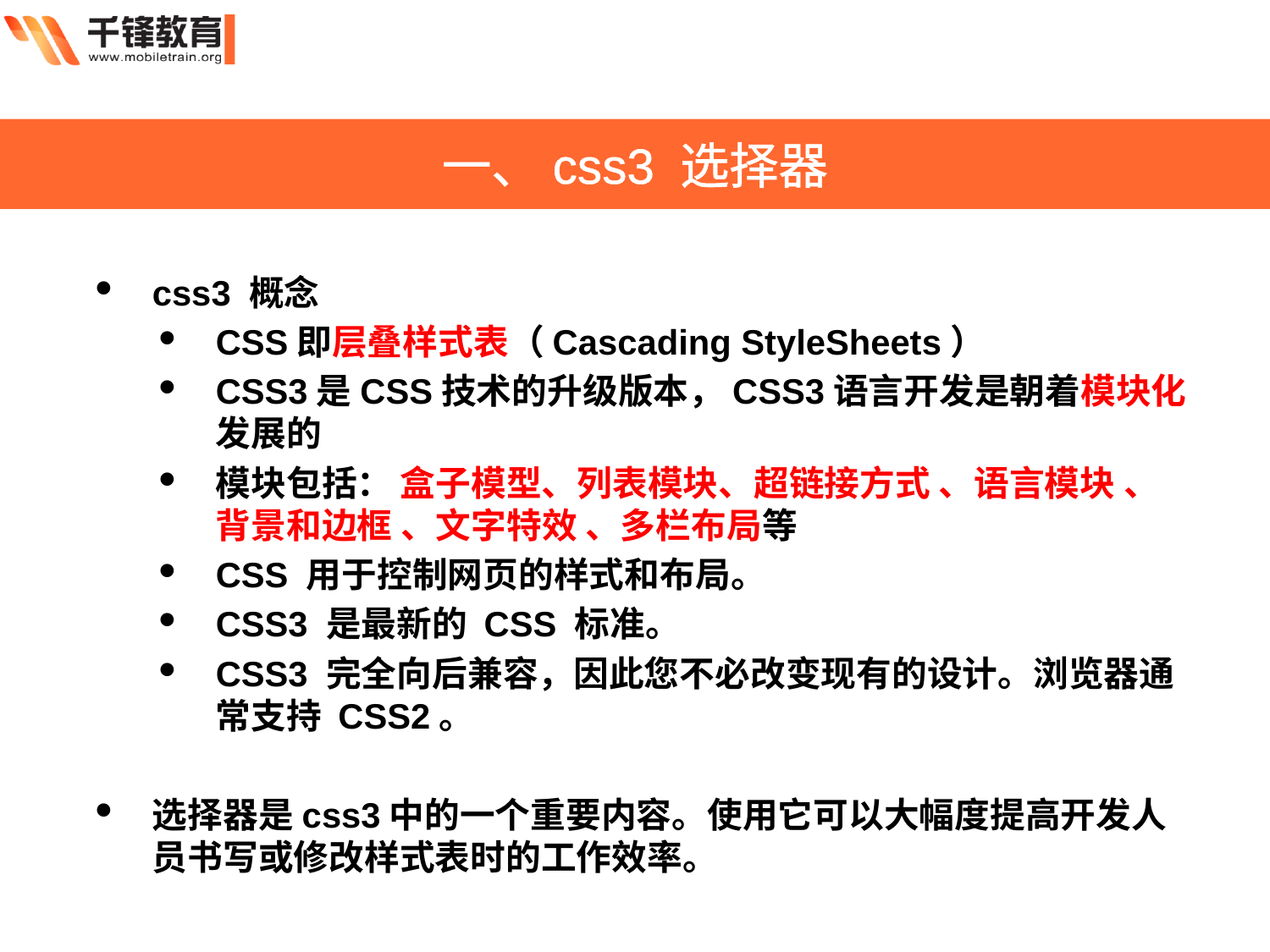

一、css3 选择器
css3 概念
CSS即层叠样式表（Cascading StyleSheets）
CSS3是CSS技术的升级版本，CSS3语言开发是朝着模块化发展的
模块包括： 盒子模型、列表模块、超链接方式 、语言模块 、背景和边框 、文字特效 、多栏布局等
CSS 用于控制网页的样式和布局。
CSS3 是最新的 CSS 标准。
CSS3 完全向后兼容，因此您不必改变现有的设计。浏览器通常支持 CSS2。

选择器是css3中的一个重要内容。使用它可以大幅度提高开发人员书写或修改样式表时的工作效率。